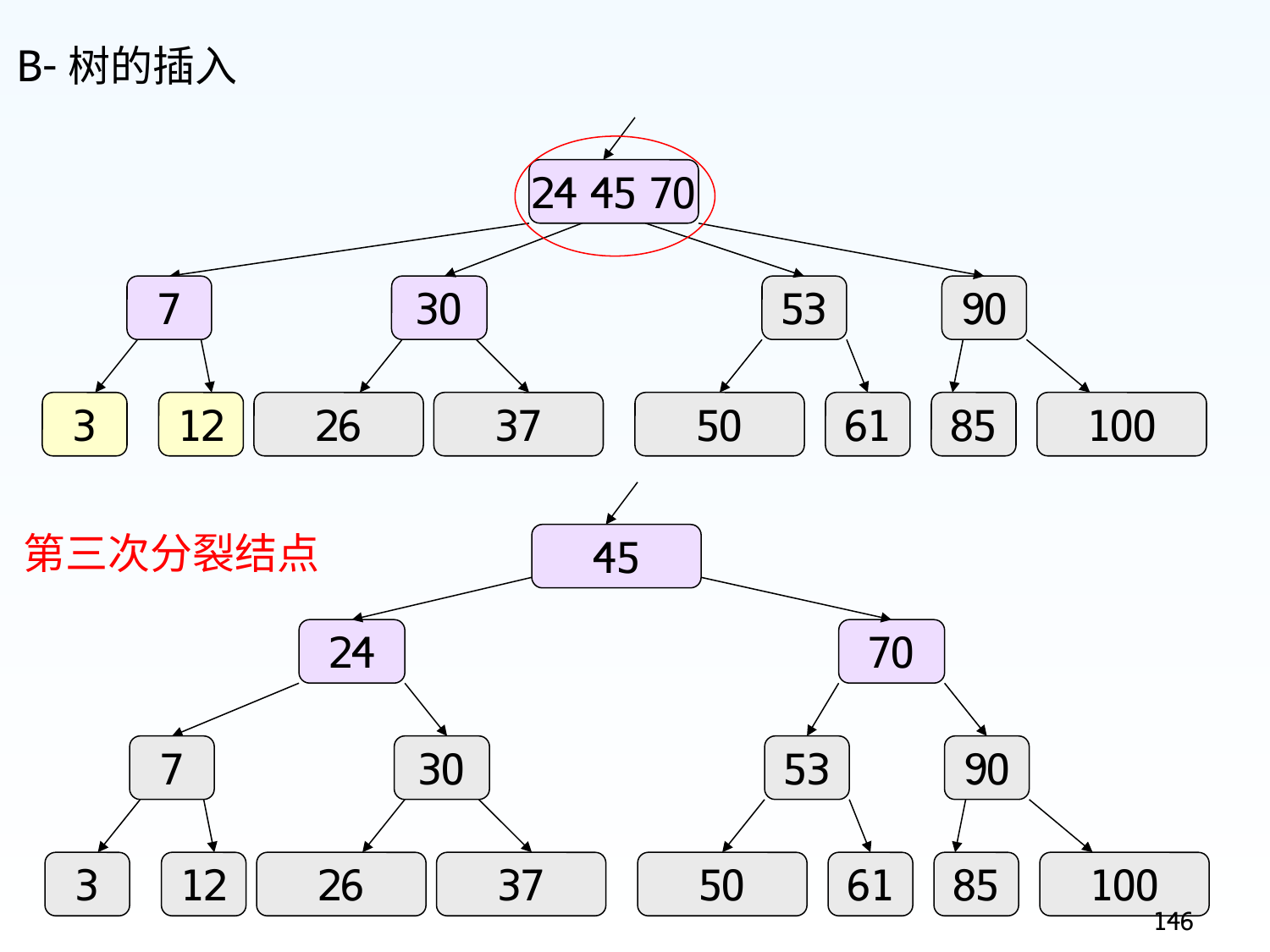

B-树的插入

24 45 70

7
30
53
90

3
12
26
37
50
61
85
100

45

24
70

7
30
53
90

3
12
26
37
50
61
85
100
第三次分裂结点
146